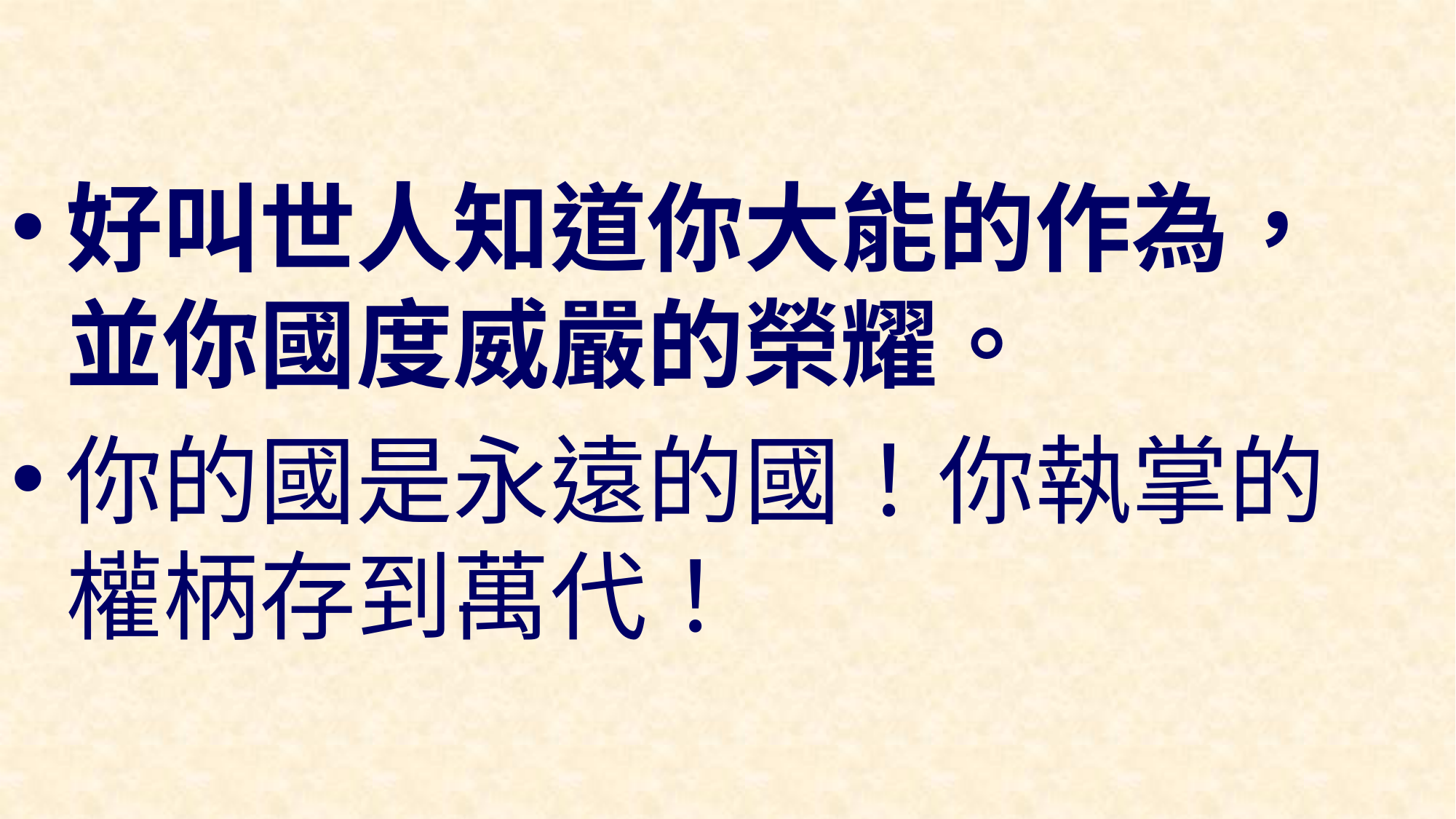

好叫世人知道你大能的作為，並你國度威嚴的榮耀。
你的國是永遠的國！你執掌的權柄存到萬代！